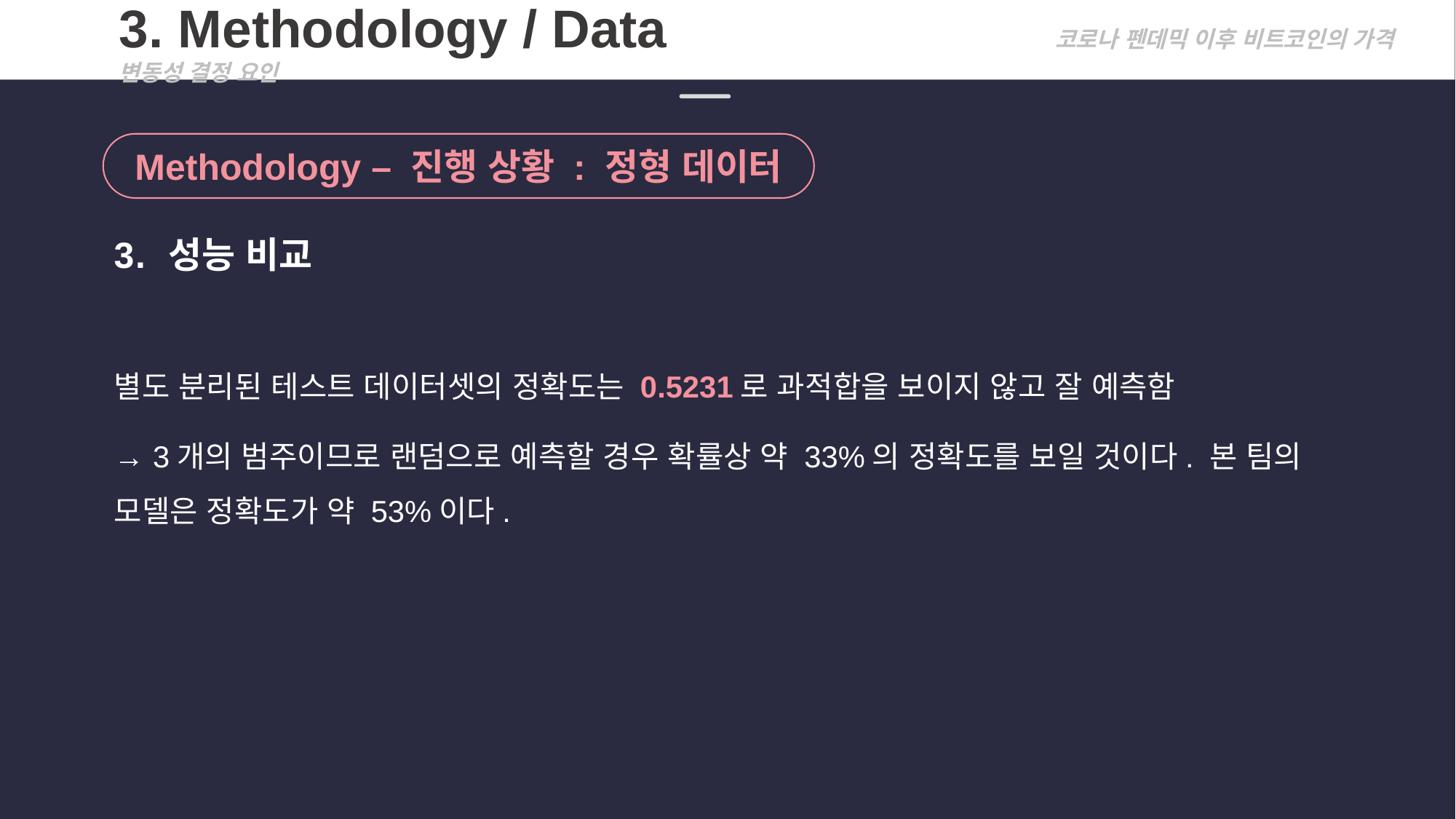

3. Methodology / Data			         코로나 펜데믹 이후 비트코인의 가격 변동성 결정 요인

Methodology – 진행 상황 : 정형 데이터
성능 비교

별도 분리된 테스트 데이터셋의 정확도는 0.5231로 과적합을 보이지 않고 잘 예측함
→ 3개의 범주이므로 랜덤으로 예측할 경우 확률상 약 33%의 정확도를 보일 것이다. 본 팀의 모델은 정확도가 약 53%이다.